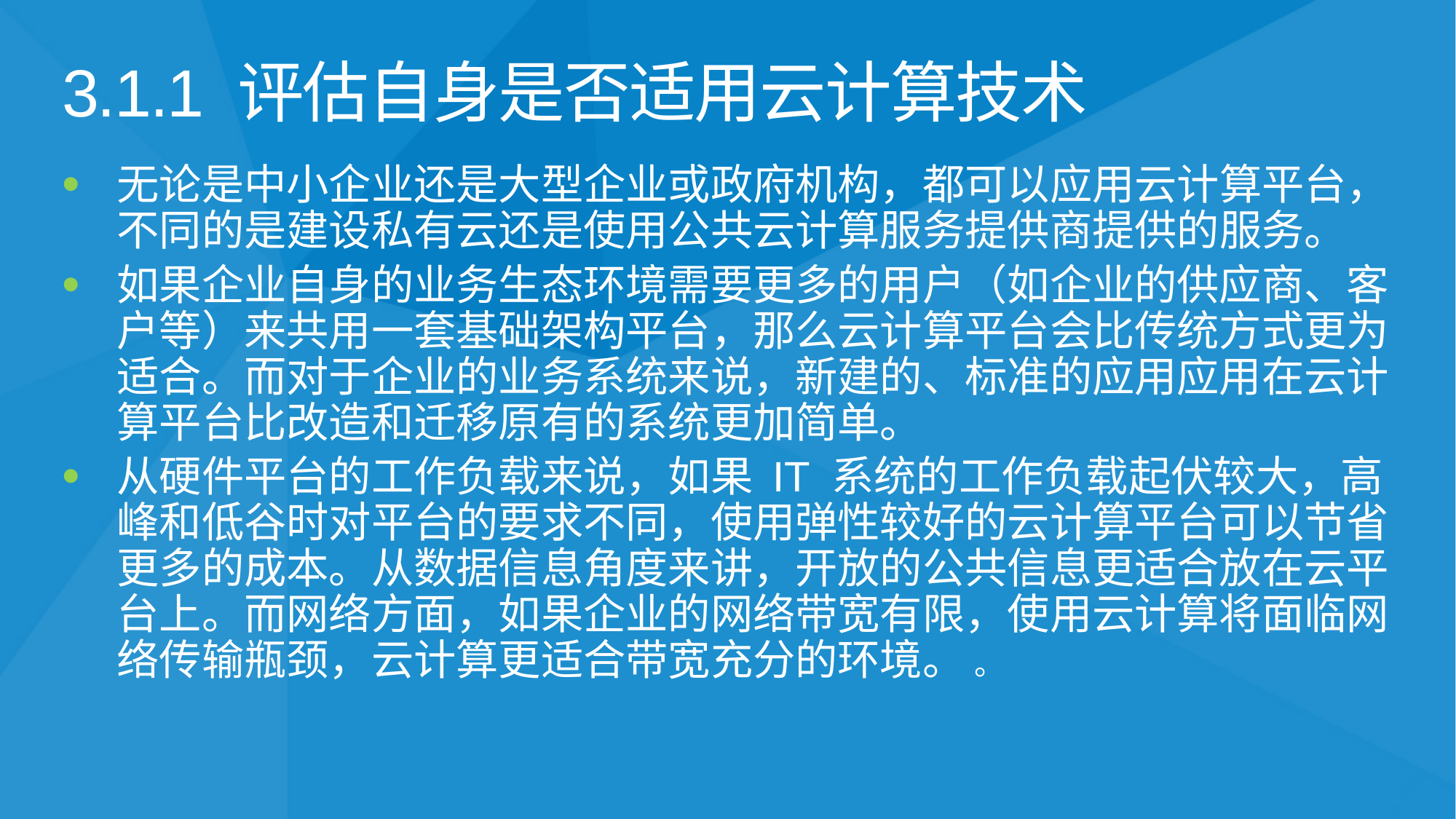

# 3.1.1 评估自身是否适用云计算技术
无论是中小企业还是大型企业或政府机构，都可以应用云计算平台，不同的是建设私有云还是使用公共云计算服务提供商提供的服务。
如果企业自身的业务生态环境需要更多的用户（如企业的供应商、客户等）来共用一套基础架构平台，那么云计算平台会比传统方式更为适合。而对于企业的业务系统来说，新建的、标准的应用应用在云计算平台比改造和迁移原有的系统更加简单。
从硬件平台的工作负载来说，如果 IT 系统的工作负载起伏较大，高峰和低谷时对平台的要求不同，使用弹性较好的云计算平台可以节省更多的成本。从数据信息角度来讲，开放的公共信息更适合放在云平台上。而网络方面，如果企业的网络带宽有限，使用云计算将面临网络传输瓶颈，云计算更适合带宽充分的环境。 。